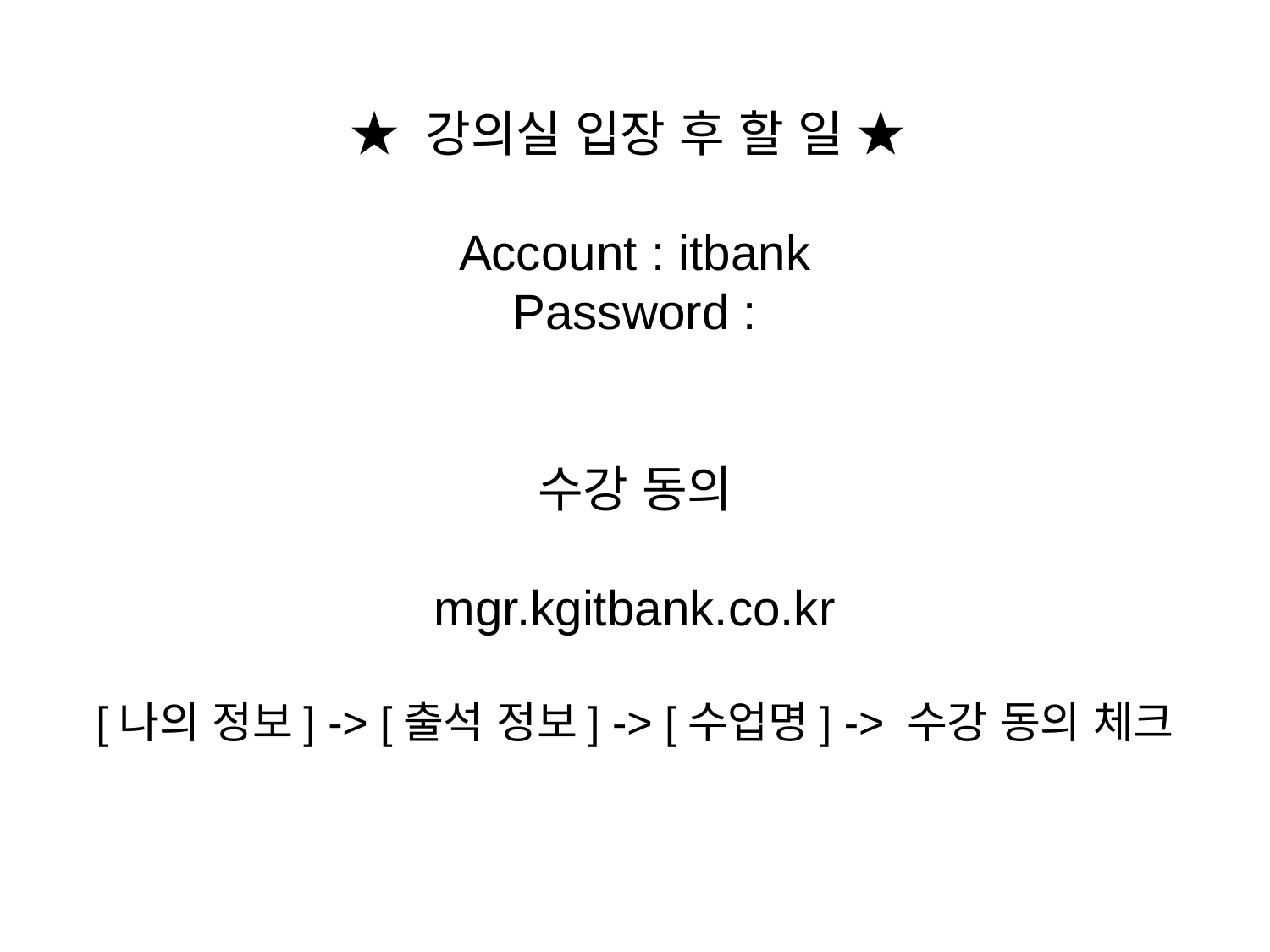

★ 강의실 입장 후 할 일 ★

Account : itbank
 Password :

수강 동의

mgr.kgitbank.co.kr

[나의 정보] -> [출석 정보] -> [수업명] -> 수강 동의 체크